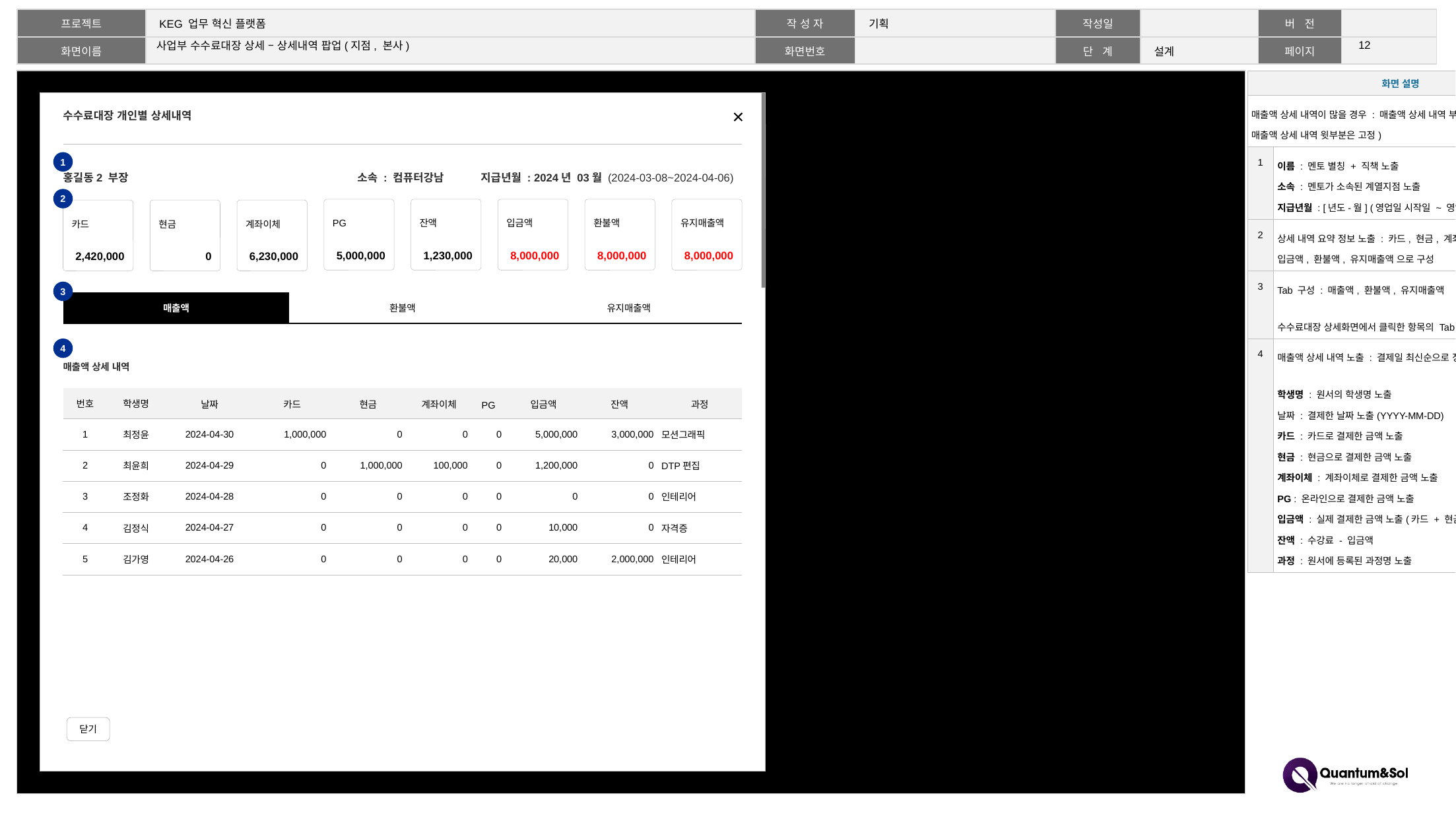

12

# 사업부 수수료대장 상세 – 상세내역 팝업(지점, 본사)
| 화면 설명 |  |
| --- | --- |
| 매출액 상세 내역이 많을 경우 : 매출액 상세 내역 부분만 스크롤 처리됨(매출액 상세 내역 윗부분은 고정) |  |
| 1 | 이름 : 멘토 별칭 + 직책 노출 소속 : 멘토가 소속된 계열지점 노출 지급년월 : [년도-월] (영업일 시작일 ~ 영업일 종료일) 노출 |
| 2 | 상세 내역 요약 정보 노출 : 카드, 현금, 계좌이체, PG, 잔액, 입금액, 환불액, 유지매출액 으로 구성 |
| 3 | Tab 구성 : 매출액, 환불액, 유지매출액 수수료대장 상세화면에서 클릭한 항목의 Tab이 Default로 노출됨 |
| 4 | 매출액 상세 내역 노출 : 결제일 최신순으로 정렬 학생명 : 원서의 학생명 노출 날짜 : 결제한 날짜 노출(YYYY-MM-DD) 카드 : 카드로 결제한 금액 노출 현금 : 현금으로 결제한 금액 노출 계좌이체 : 계좌이체로 결제한 금액 노출 PG : 온라인으로 결제한 금액 노출 입금액 : 실제 결제한 금액 노출(카드 + 현금 + 온라인 + PG) 잔액 : 수강료 - 입금액 과정 : 원서에 등록된 과정명 노출 |
수수료대장 개인별 상세내역

1
홍길동2 부장
소속 : 컴퓨터강남
지급년월 : 2024년 03월 (2024-03-08~2024-04-06)
2
PG
5,000,000
잔액
1,230,000
입금액
8,000,000
환불액
8,000,000
유지매출액
8,000,000
계좌이체
6,230,000
카드
2,420,000
현금
0
3
| 매출액 | 환불액 | 유지매출액 |
| --- | --- | --- |
4
매출액 상세 내역
| 번호 | 학생명 | 날짜 | 카드 | 현금 | 계좌이체 | PG | 입금액 | 잔액 | 과정 |
| --- | --- | --- | --- | --- | --- | --- | --- | --- | --- |
| 1 | 최정윤 | 2024-04-30 | 1,000,000 | 0 | 0 | 0 | 5,000,000 | 3,000,000 | 모션그래픽 |
| 2 | 최윤희 | 2024-04-29 | 0 | 1,000,000 | 100,000 | 0 | 1,200,000 | 0 | DTP편집 |
| 3 | 조정화 | 2024-04-28 | 0 | 0 | 0 | 0 | 0 | 0 | 인테리어 |
| 4 | 김정식 | 2024-04-27 | 0 | 0 | 0 | 0 | 10,000 | 0 | 자격증 |
| 5 | 김가영 | 2024-04-26 | 0 | 0 | 0 | 0 | 20,000 | 2,000,000 | 인테리어 |
닫기